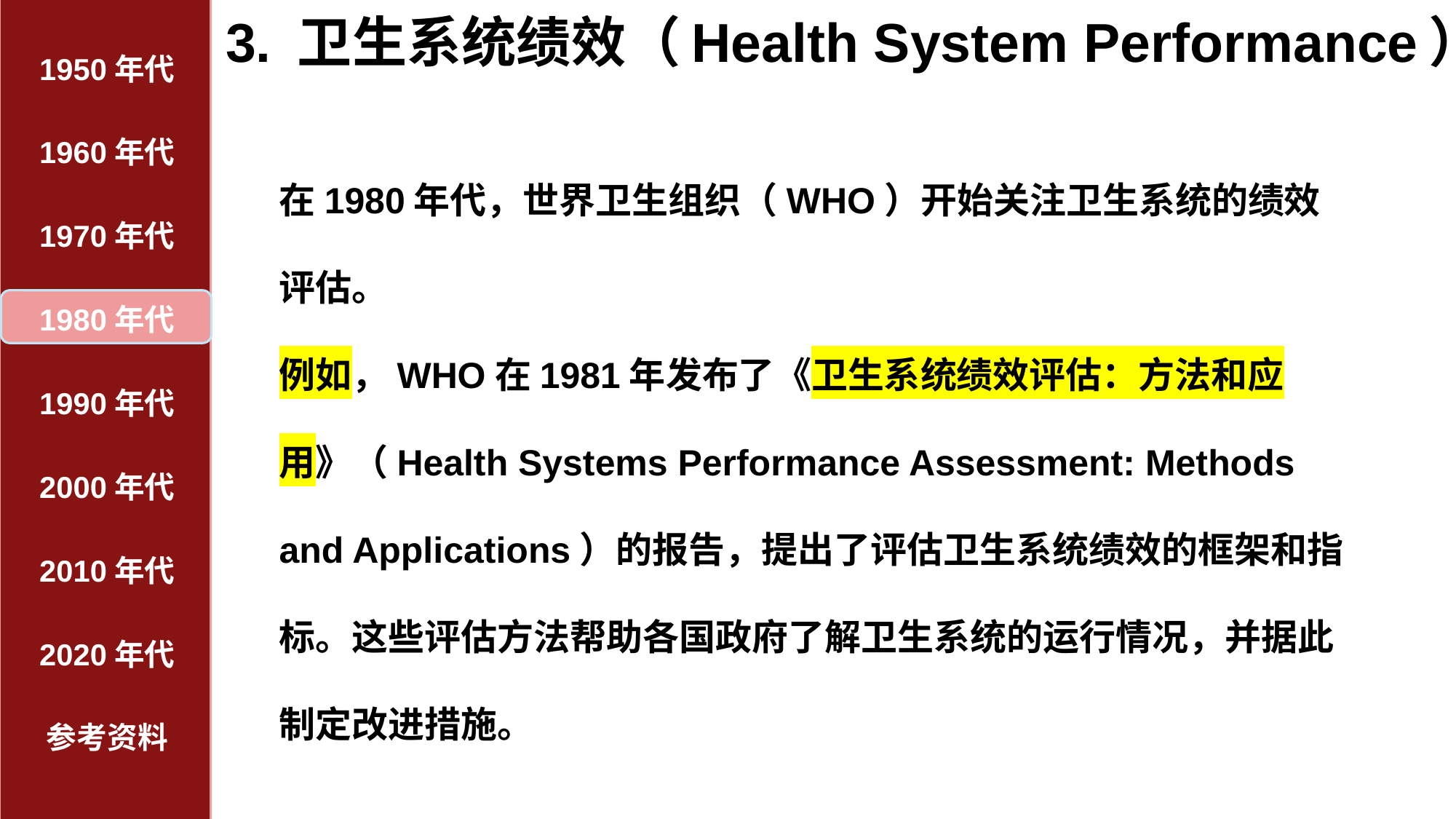

# 3. 卫生系统绩效（Health System Performance）：

1950年代
1960年代
在1980年代，世界卫生组织（WHO）开始关注卫生系统的绩效评估。
例如，WHO在1981年发布了《卫生系统绩效评估：方法和应用》（Health Systems Performance Assessment: Methods and Applications）的报告，提出了评估卫生系统绩效的框架和指标。这些评估方法帮助各国政府了解卫生系统的运行情况，并据此制定改进措施。
1970年代

1980年代

1990年代

2000年代
2010年代
2020年代
参考资料